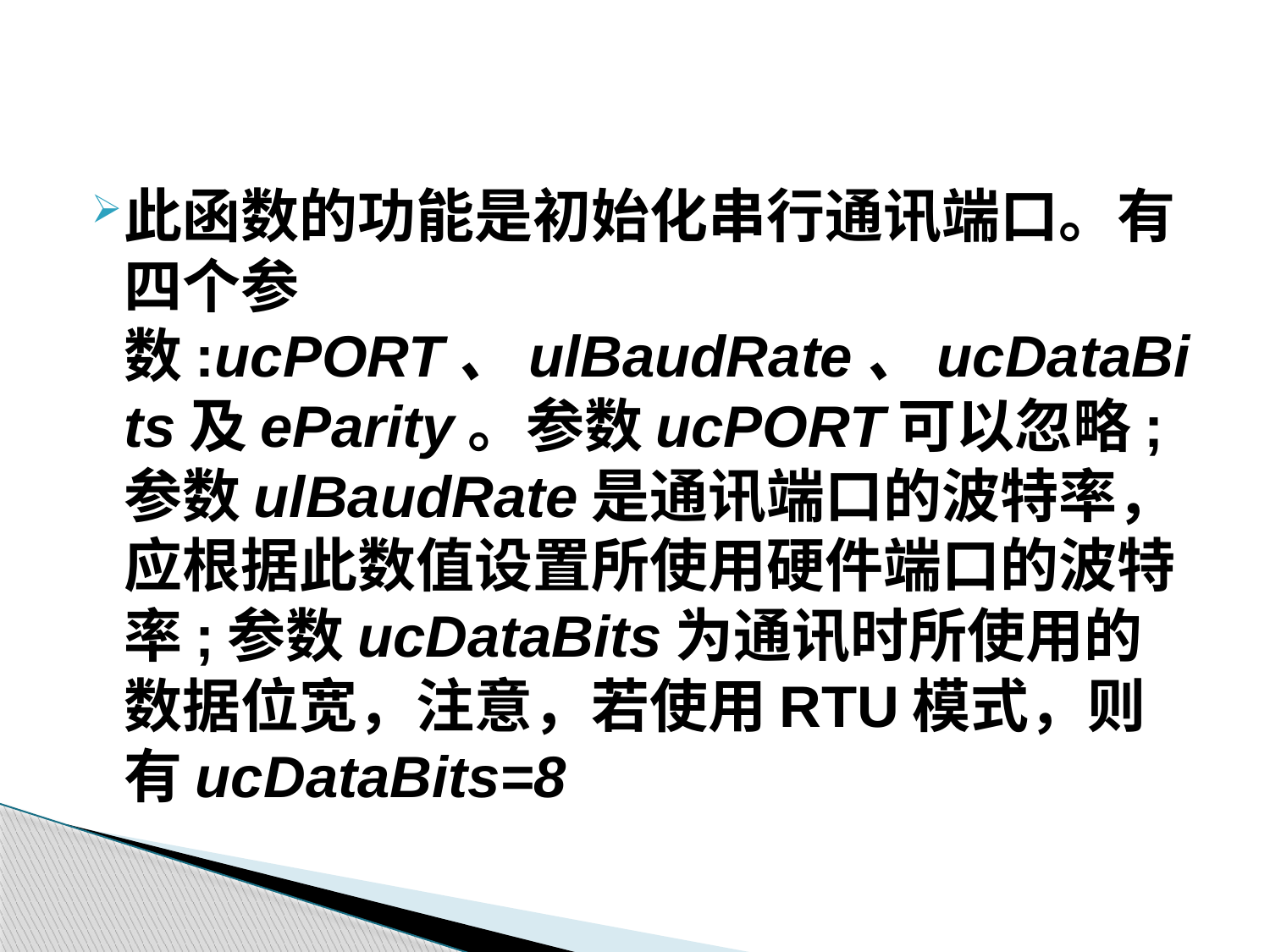

此函数的功能是初始化串行通讯端口。有四个参数:ucPORT、ulBaudRate、ucDataBits及eParity。参数ucPORT可以忽略;参数ulBaudRate是通讯端口的波特率，应根据此数值设置所使用硬件端口的波特率;参数ucDataBits为通讯时所使用的数据位宽，注意，若使用RTU模式，则有ucDataBits=8